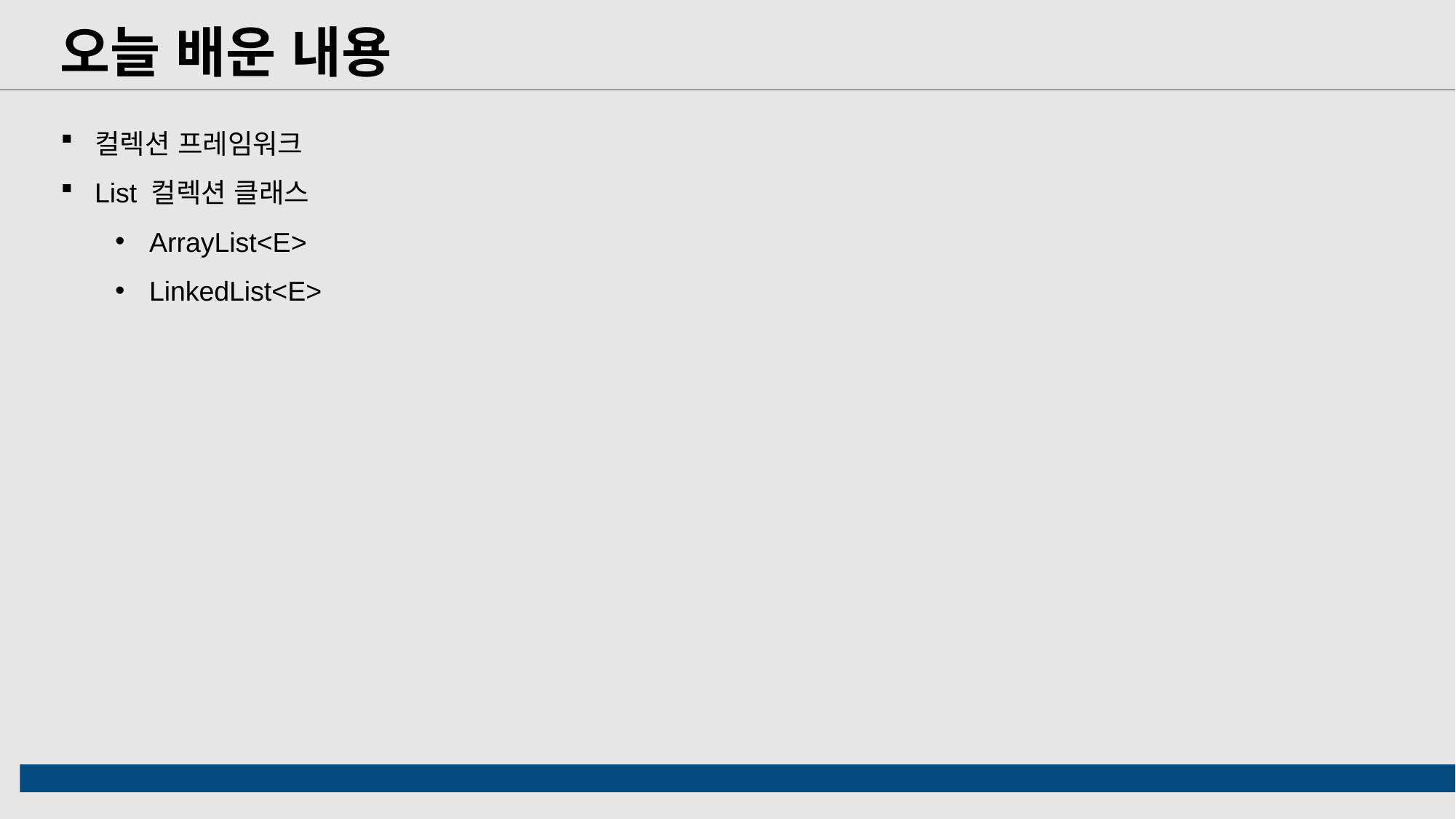

오늘 배운 내용
컬렉션 프레임워크
List 컬렉션 클래스
ArrayList<E>
LinkedList<E>